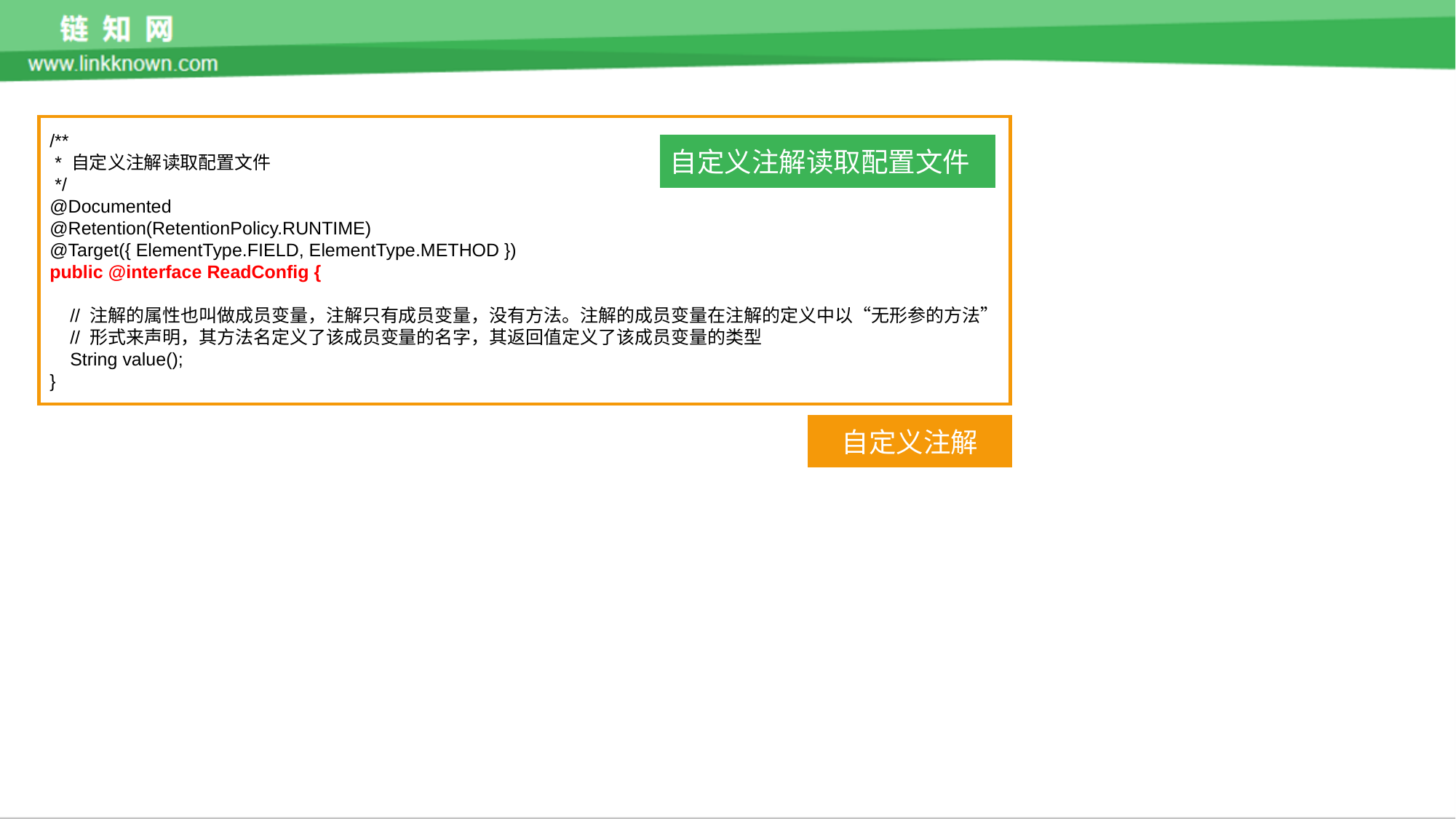

/**
 * 自定义注解读取配置文件
 */
@Documented
@Retention(RetentionPolicy.RUNTIME)
@Target({ ElementType.FIELD, ElementType.METHOD })
public @interface ReadConfig {

    // 注解的属性也叫做成员变量，注解只有成员变量，没有方法。注解的成员变量在注解的定义中以“无形参的方法”
    // 形式来声明，其方法名定义了该成员变量的名字，其返回值定义了该成员变量的类型
    String value();
}
自定义注解读取配置文件
自定义注解